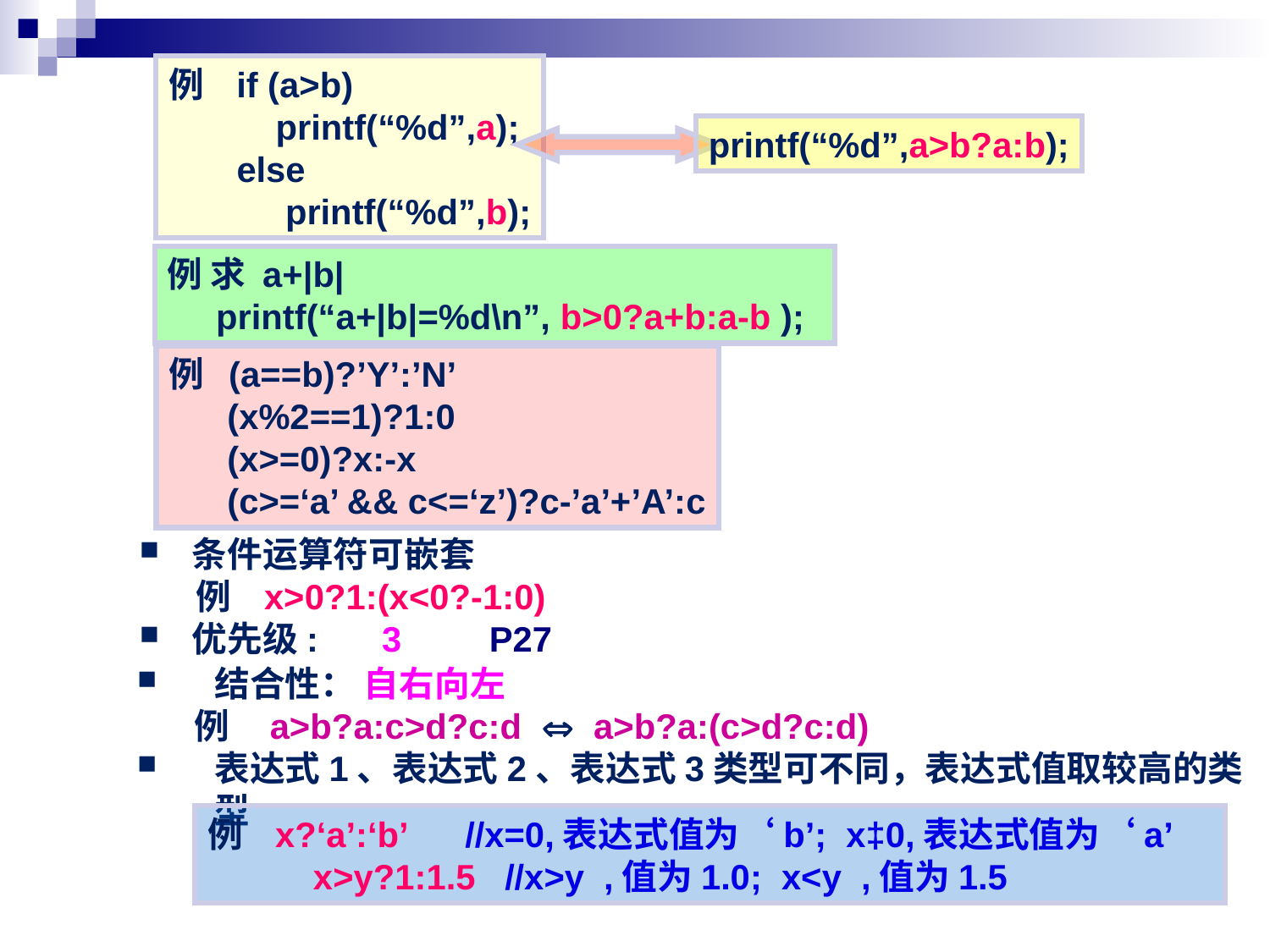

例   if (a>b)
           printf(“%d”,a);
       else
            printf(“%d”,b);
printf(“%d”,a>b?a:b);

例 求 a+|b|
     printf(“a+|b|=%d\n”, b>0?a+b:a-b );
例  (a==b)?’Y’:’N’
      (x%2==1)?1:0
      (x>=0)?x:-x
      (c>=‘a’ && c<=‘z’)?c-’a’+’A’:c
   条件运算符可嵌套
      例   x>0?1:(x<0?-1:0)
   优先级:   3         P27
结合性： 自右向左
      例    a>b?a:c>d?c:d  ⇔  a>b?a:(c>d?c:d)
表达式1、表达式2、表达式3类型可不同，表达式值取较高的类型
例   x?‘a’:‘b’      //x=0,表达式值为‘b’;  x‡0,表达式值为‘a’
     x>y?1:1.5   //x>y  ,值为1.0;  x<y  ,值为1.5
23